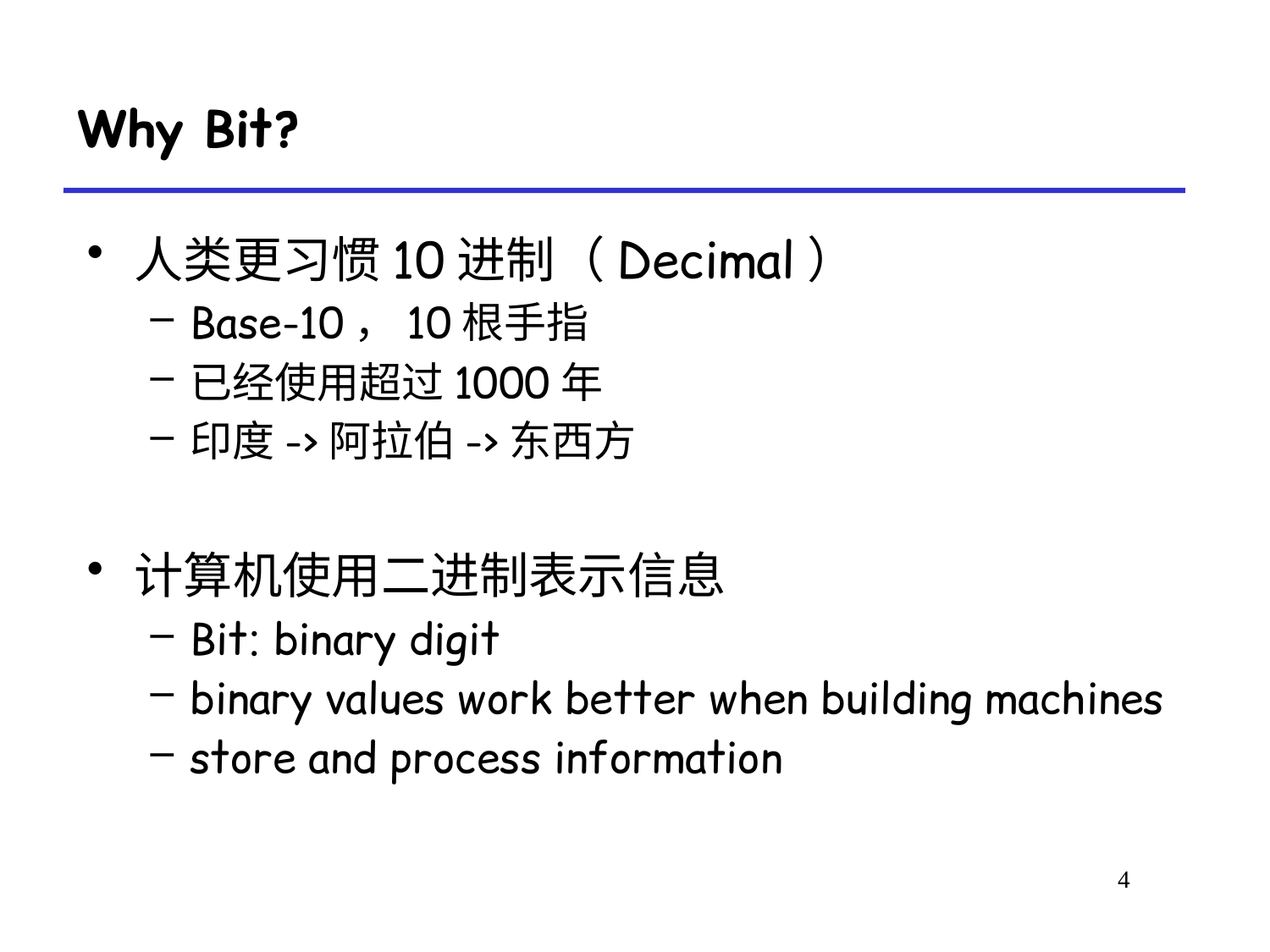

# Why Bit?
人类更习惯10进制（Decimal）
Base-10，10根手指
已经使用超过1000年
印度->阿拉伯->东西方

计算机使用二进制表示信息
Bit: binary digit
binary values work better when building machines
store and process information

4